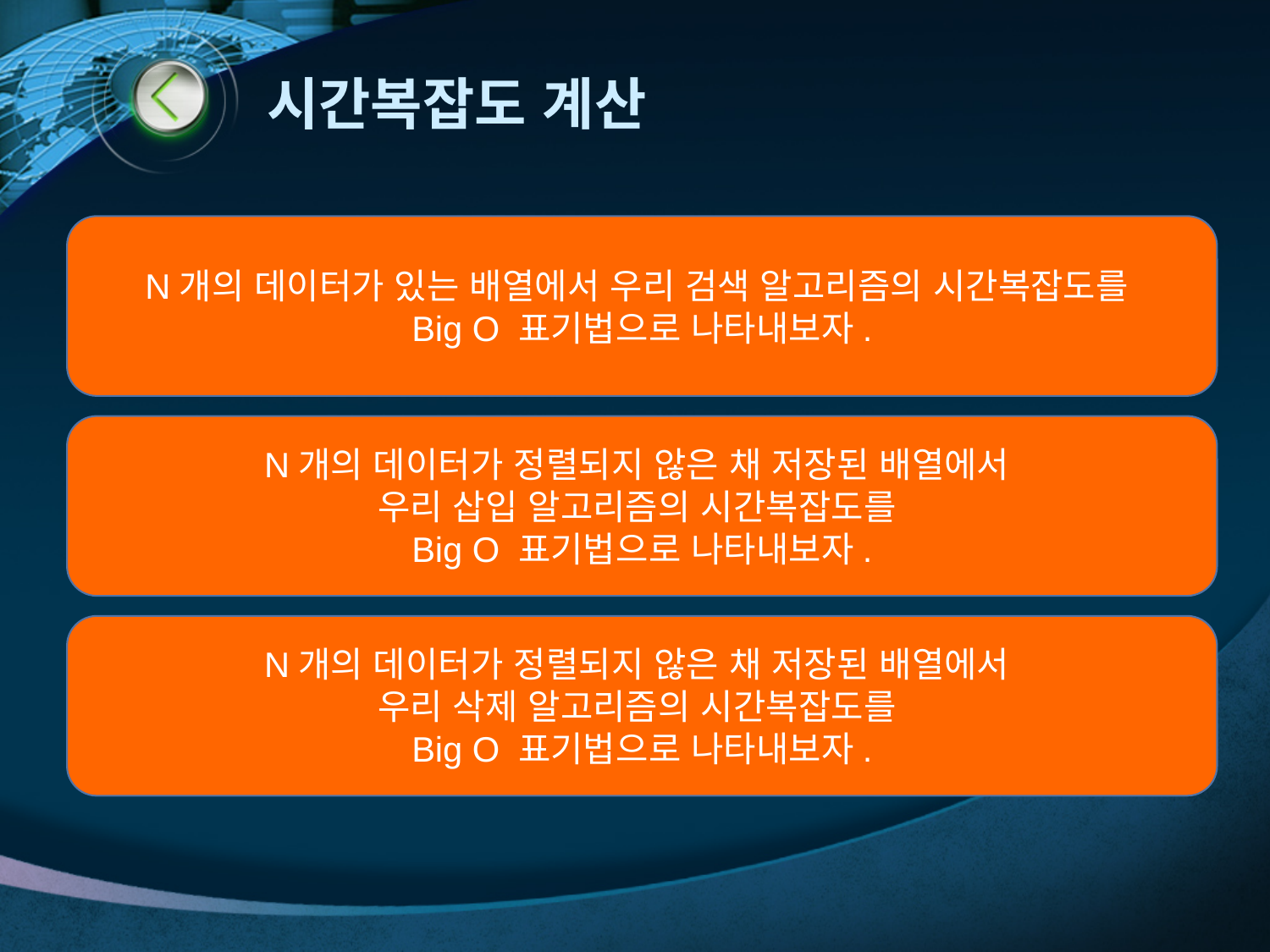

# 시간복잡도 계산
N개의 데이터가 있는 배열에서 우리 검색 알고리즘의 시간복잡도를
Big O 표기법으로 나타내보자.
N개의 데이터가 정렬되지 않은 채 저장된 배열에서
우리 삽입 알고리즘의 시간복잡도를
Big O 표기법으로 나타내보자.
N개의 데이터가 정렬되지 않은 채 저장된 배열에서
우리 삭제 알고리즘의 시간복잡도를
Big O 표기법으로 나타내보자.